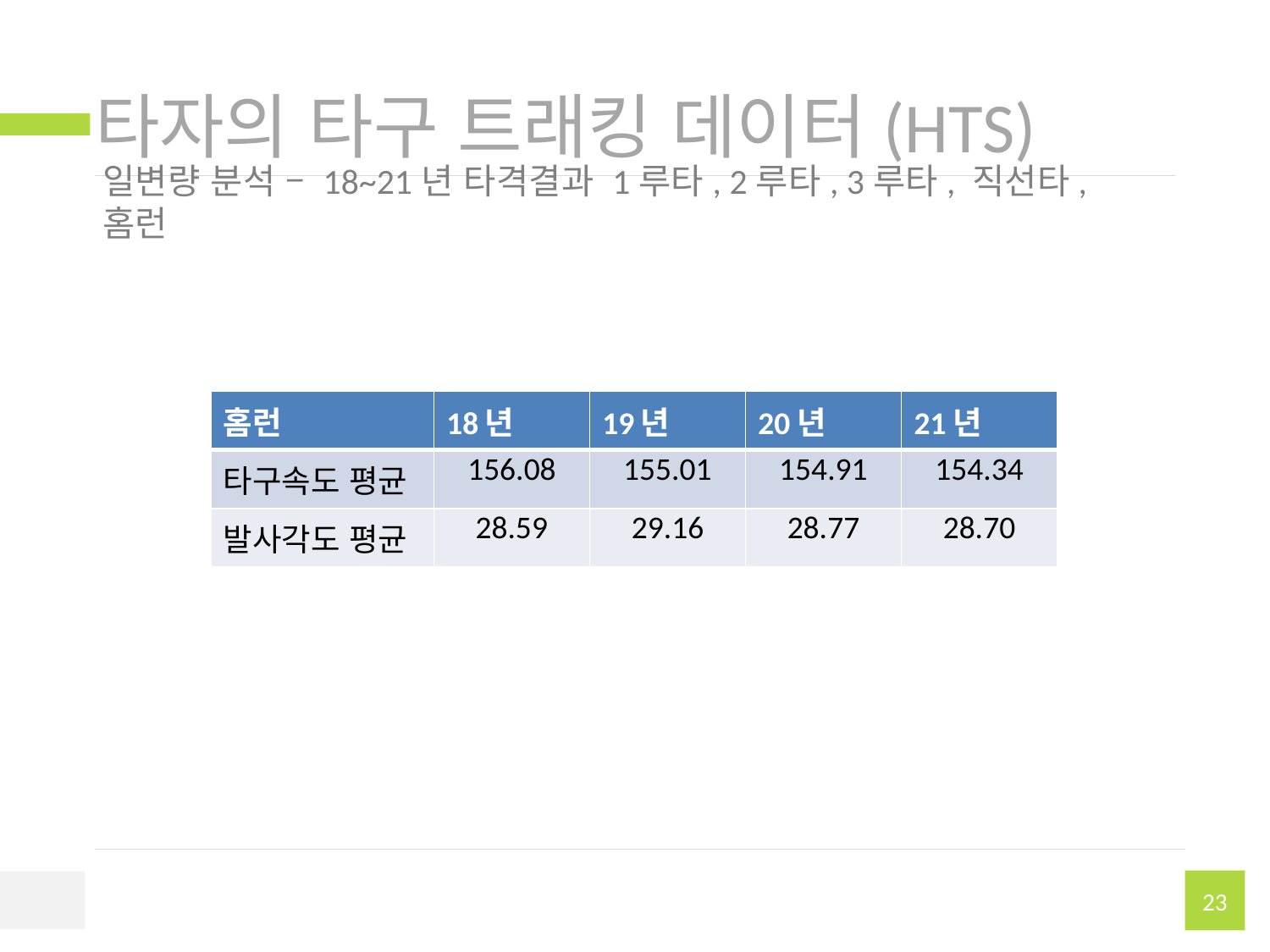

# 타자의 타구 트래킹 데이터(HTS)
일변량 분석 – 18~21년 타격결과 1루타, 2루타, 3루타, 직선타, 홈런
| 홈런 | 18년 | 19년 | 20년 | 21년 |
| --- | --- | --- | --- | --- |
| 타구속도 평균 | 156.08 | 155.01 | 154.91 | 154.34 |
| 발사각도 평균 | 28.59 | 29.16 | 28.77 | 28.70 |